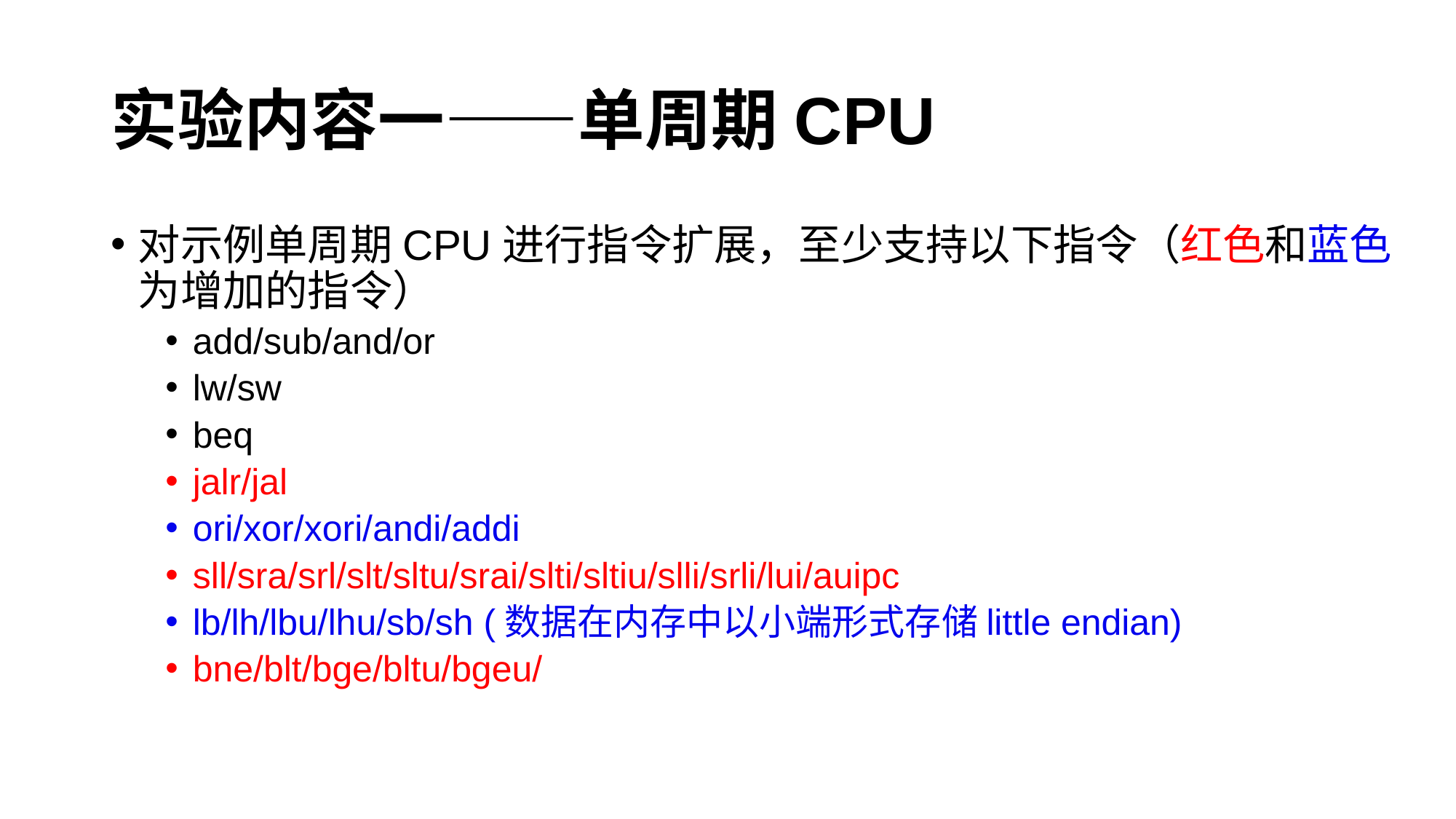

# 实验内容一——单周期CPU
对示例单周期CPU进行指令扩展，至少支持以下指令（红色和蓝色为增加的指令）
add/sub/and/or
lw/sw
beq
jalr/jal
ori/xor/xori/andi/addi
sll/sra/srl/slt/sltu/srai/slti/sltiu/slli/srli/lui/auipc
lb/lh/lbu/lhu/sb/sh (数据在内存中以小端形式存储little endian)
bne/blt/bge/bltu/bgeu/